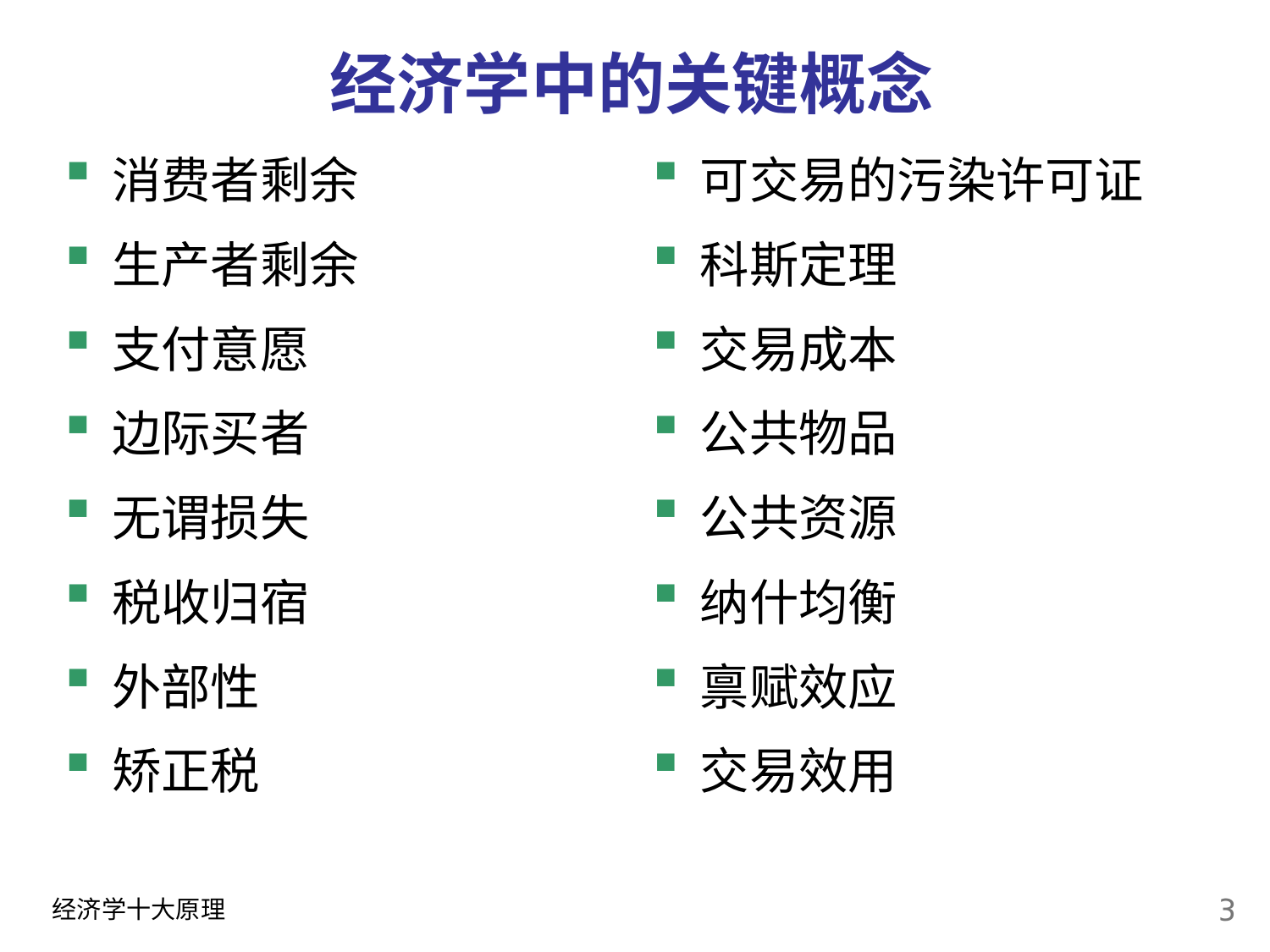

# 经济学中的关键概念
消费者剩余
生产者剩余
支付意愿
边际买者
无谓损失
税收归宿
外部性
矫正税
可交易的污染许可证
科斯定理
交易成本
公共物品
公共资源
纳什均衡
禀赋效应
交易效用
3
经济学十大原理